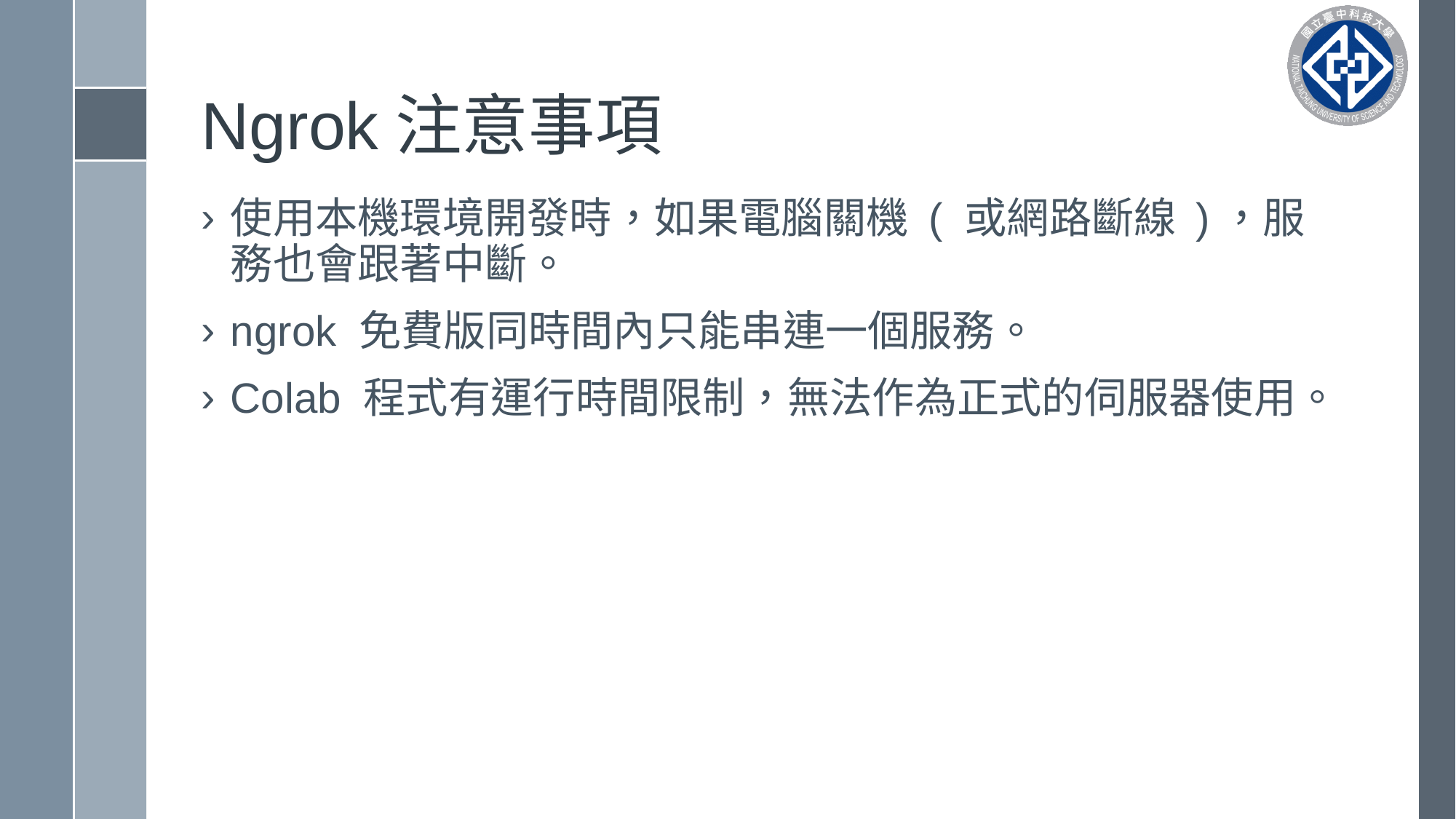

# Ngrok注意事項
使用本機環境開發時，如果電腦關機 ( 或網路斷線 )，服務也會跟著中斷。
ngrok 免費版同時間內只能串連一個服務。
Colab 程式有運行時間限制，無法作為正式的伺服器使用。